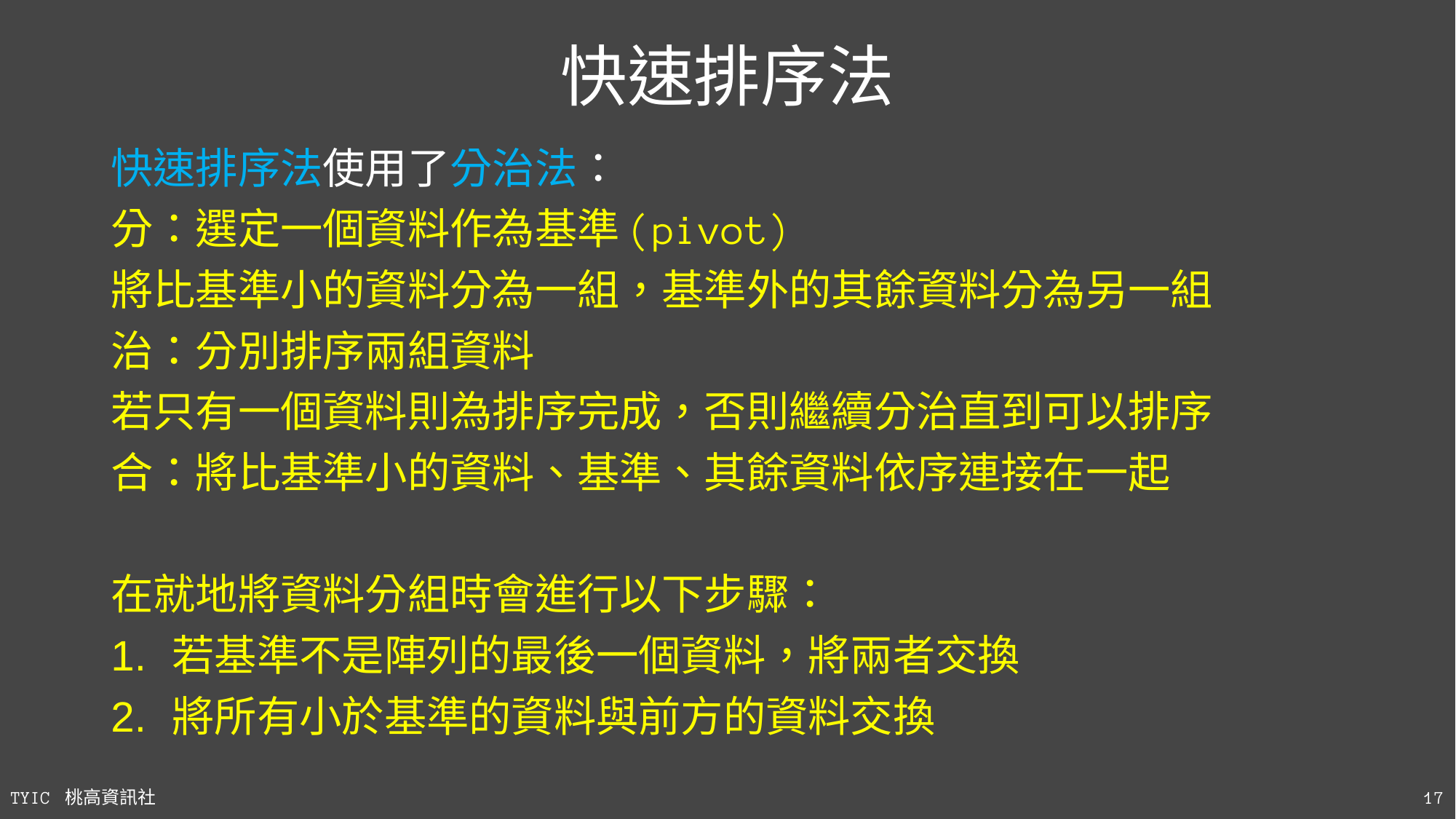

# 快速排序法
快速排序法使用了分治法：
分：選定一個資料作為基準(pivot)
將比基準小的資料分為一組，基準外的其餘資料分為另一組
治：分別排序兩組資料
若只有一個資料則為排序完成，否則繼續分治直到可以排序
合：將比基準小的資料、基準、其餘資料依序連接在一起

在就地將資料分組時會進行以下步驟：
若基準不是陣列的最後一個資料，將兩者交換
將所有小於基準的資料與前方的資料交換